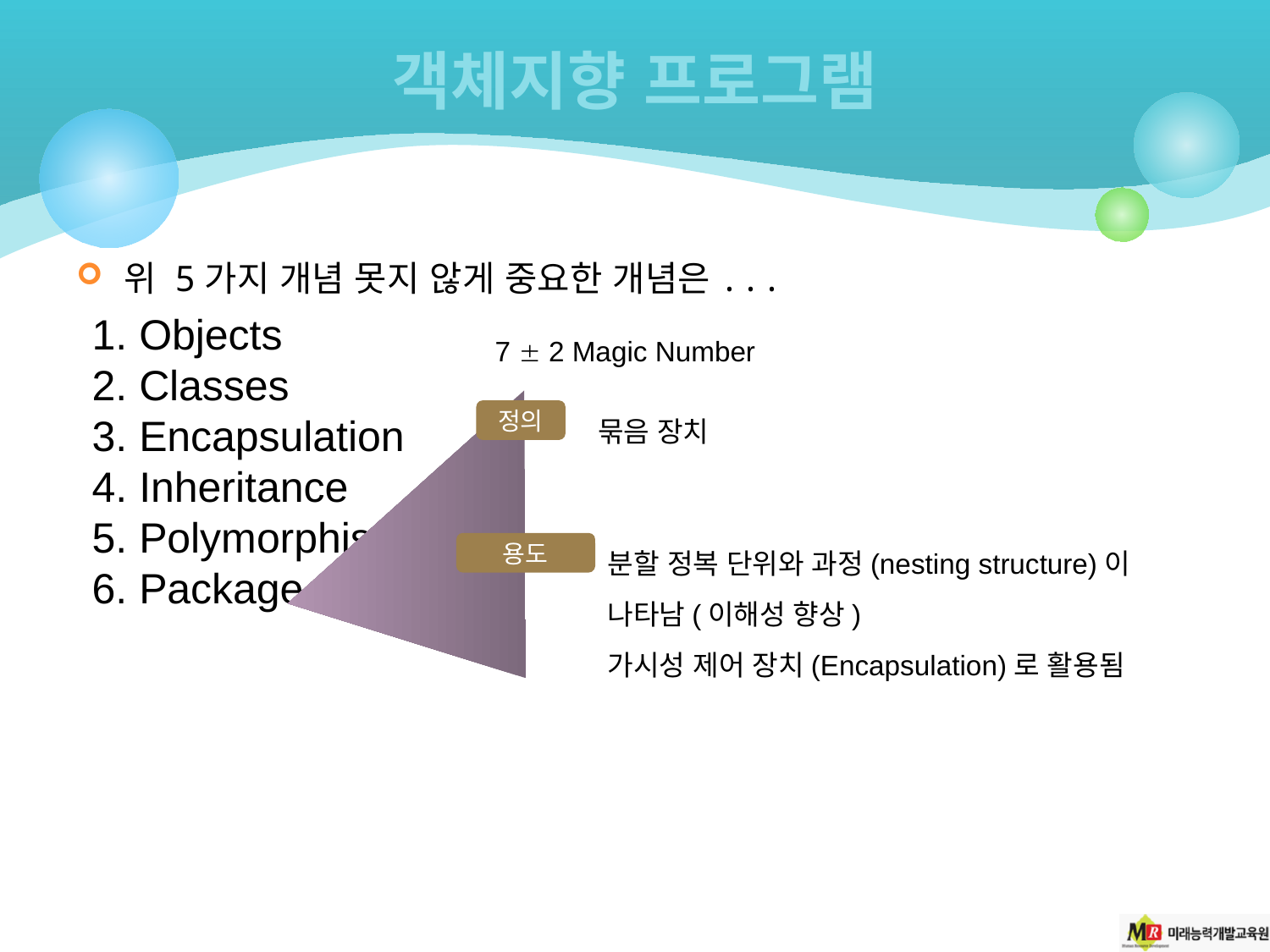

# 객체지향 프로그램
위 5가지 개념 못지 않게 중요한 개념은...
1. Objects
2. Classes
3. Encapsulation
4. Inheritance
5. Polymorphism
6. Package
7 ± 2 Magic Number

묶음 장치
정의
분할 정복 단위와 과정(nesting structure)이 나타남(이해성 향상)
가시성 제어 장치(Encapsulation)로 활용됨
용도